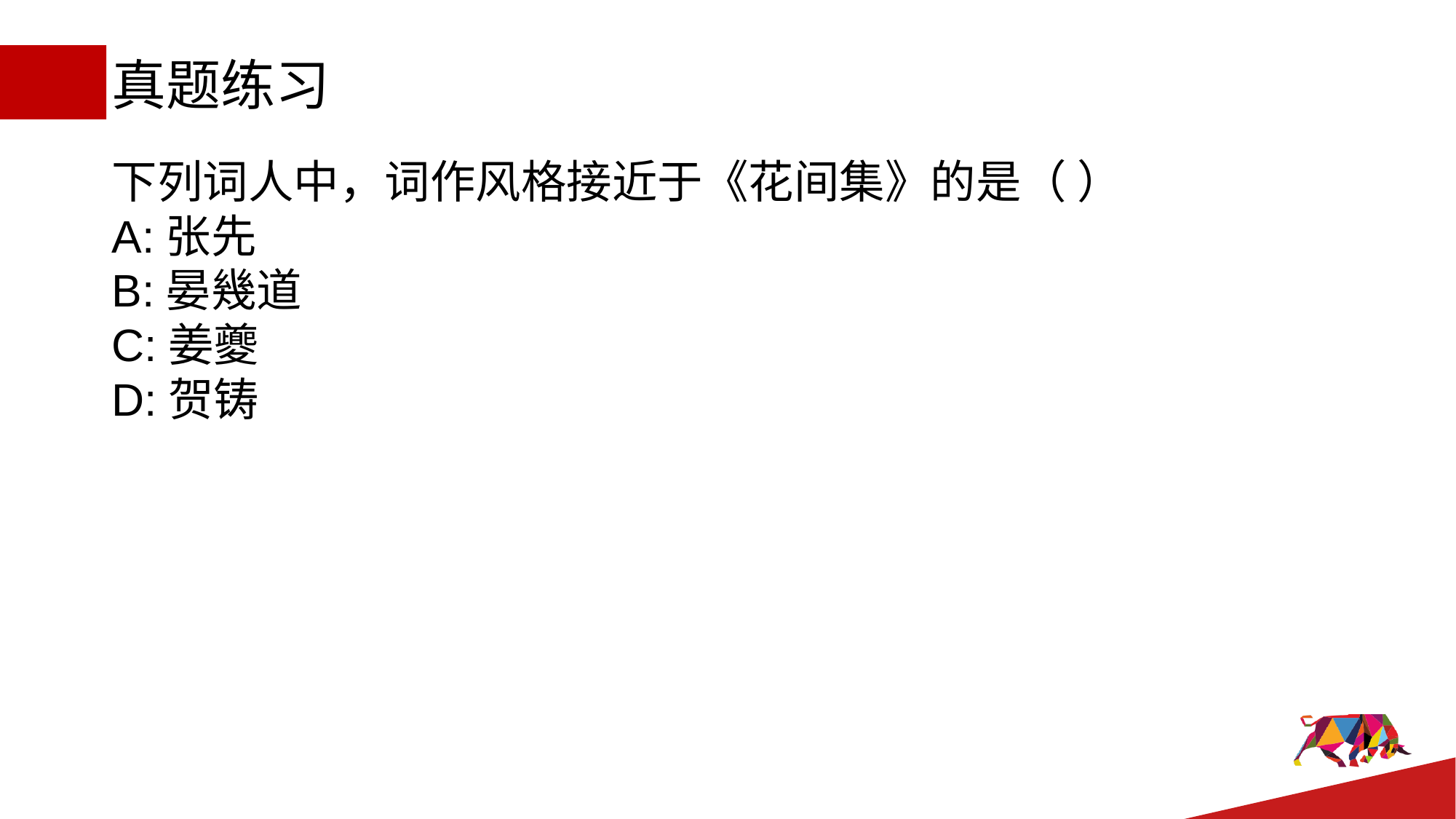

# 真题练习
下列词人中，词作风格接近于《花间集》的是（ ）
A:张先
B:晏幾道
C:姜夔
D:贺铸